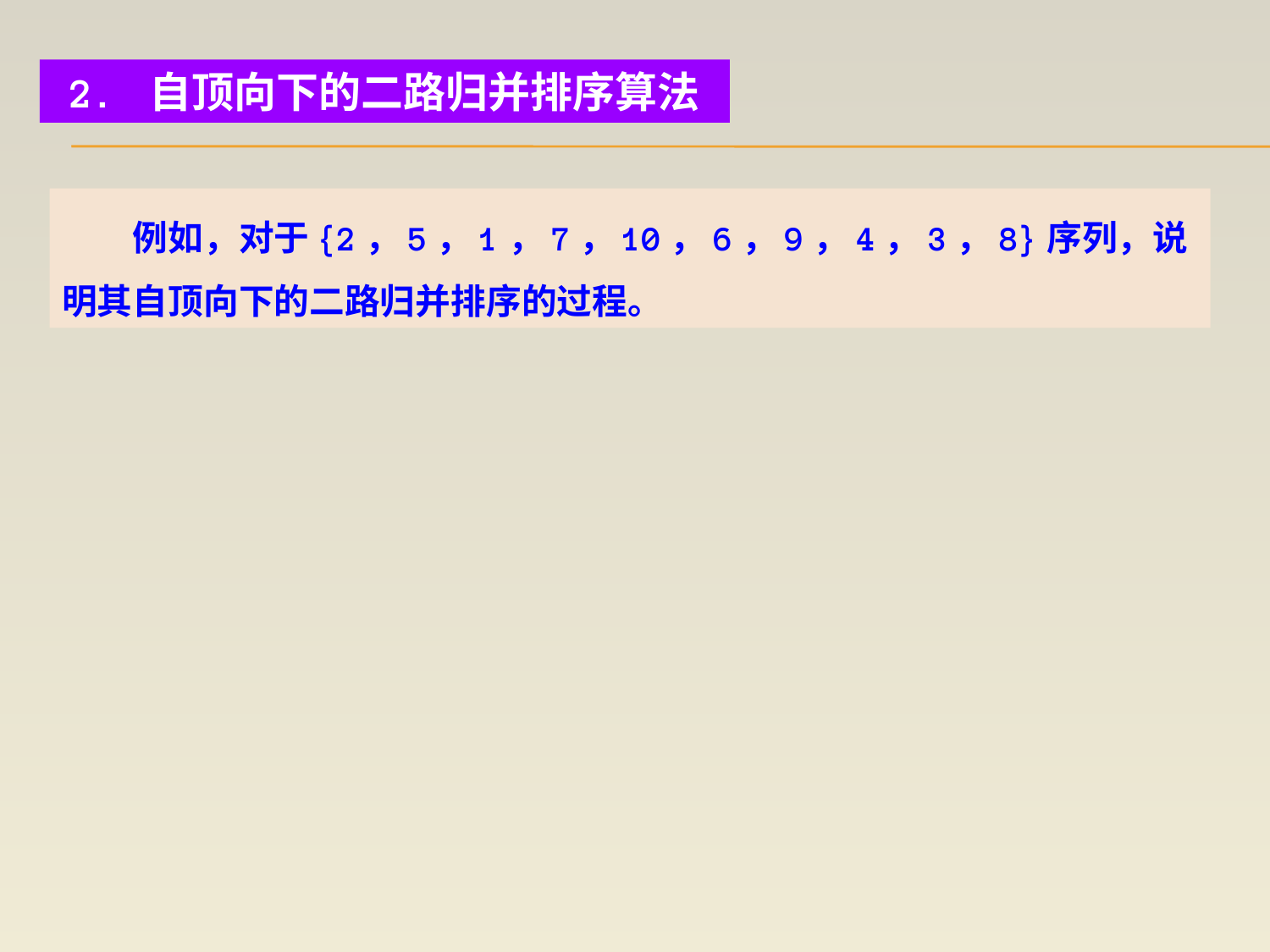

2. 自顶向下的二路归并排序算法
　　例如，对于{2，5，1，7，10，6，9，4，3，8}序列，说明其自顶向下的二路归并排序的过程。